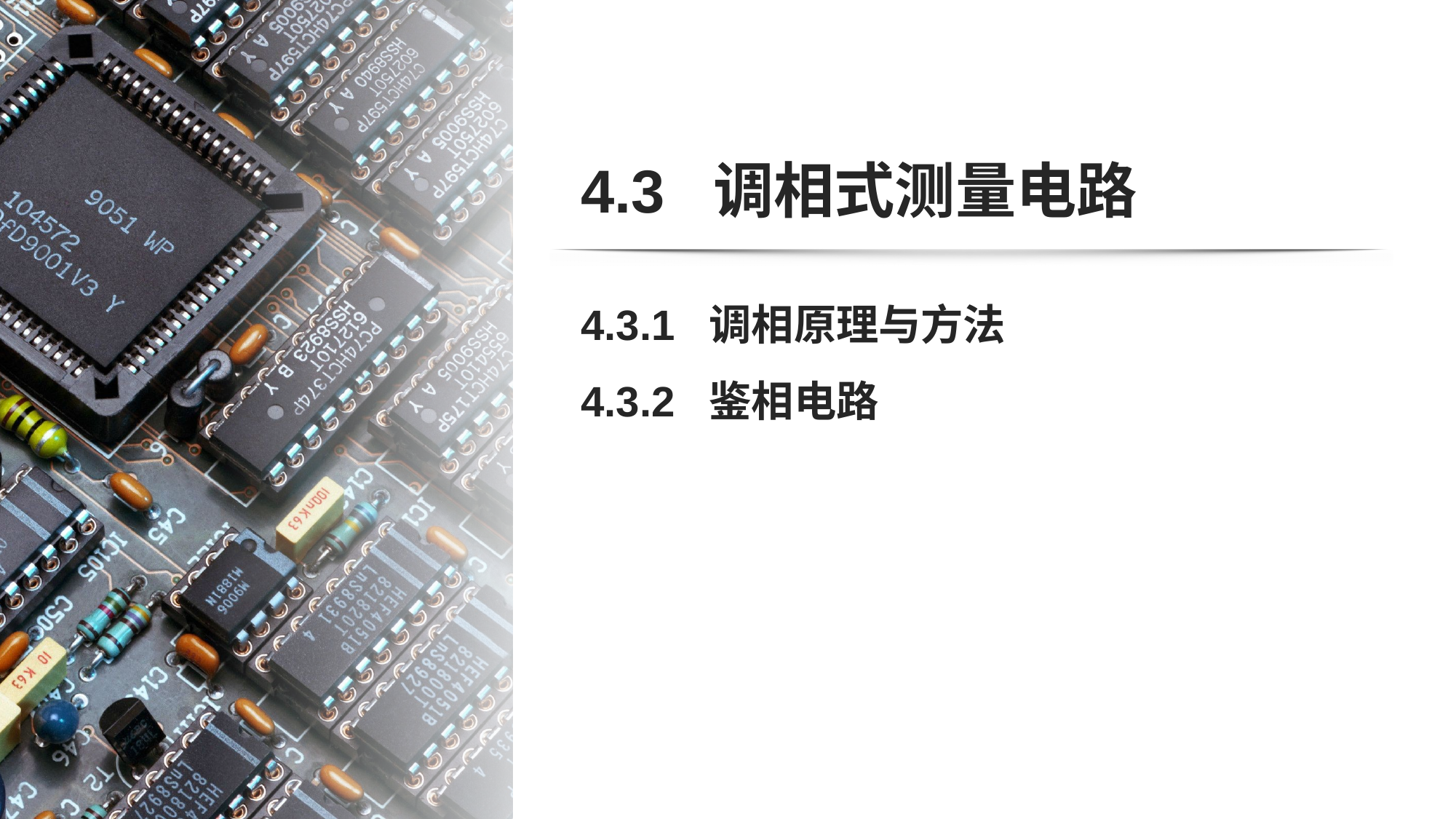

# 4.3  调相式测量电路
4.3.1  调相原理与方法
4.3.2  鉴相电路